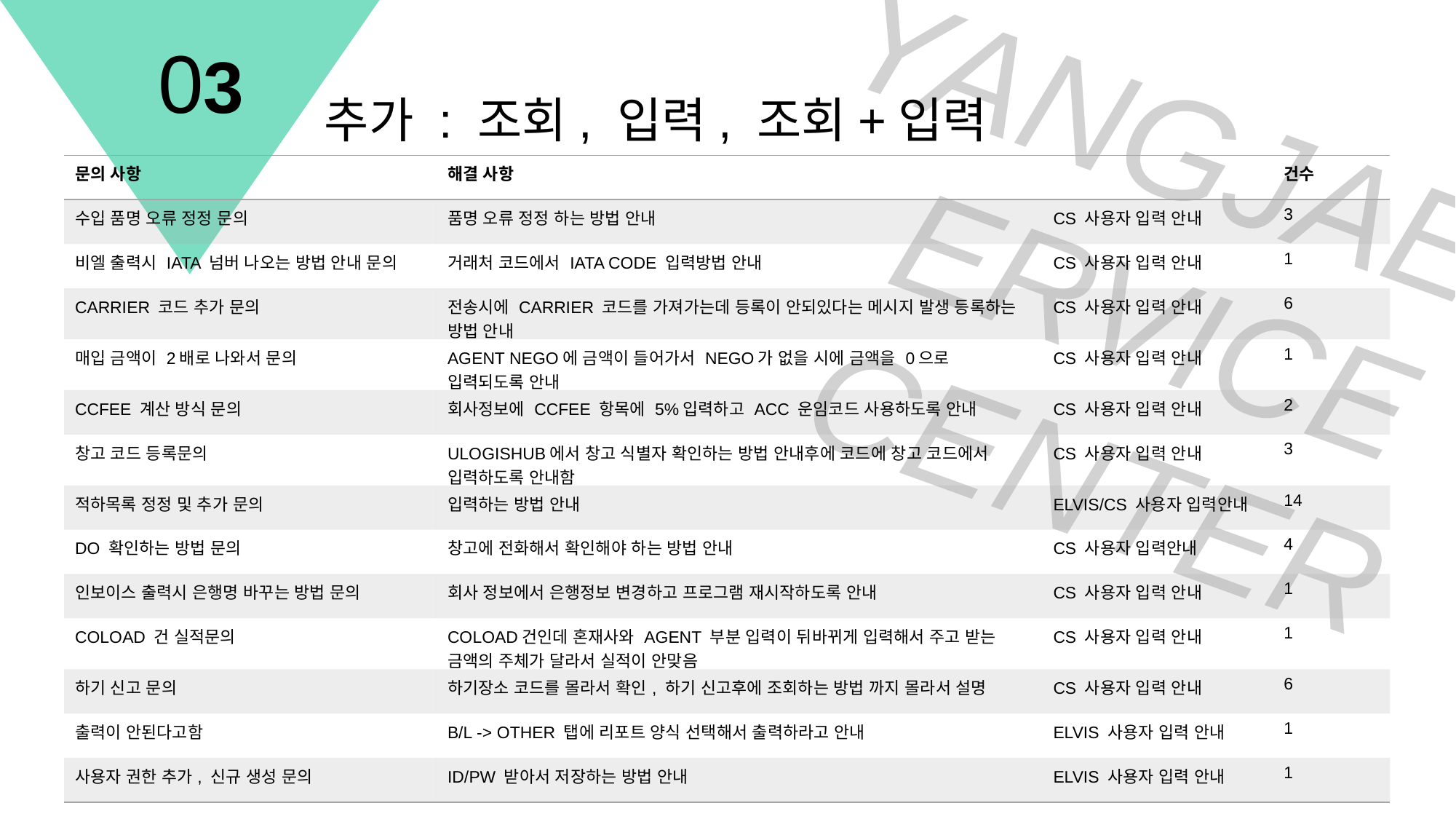

03
YANGJAESERVICE
CENTER

추가 : 조회, 입력, 조회+입력
| 문의 사항 | 해결 사항 |  | 건수 |
| --- | --- | --- | --- |
| 수입 품명 오류 정정 문의 | 품명 오류 정정 하는 방법 안내 | CS 사용자 입력 안내 | 3 |
| 비엘 출력시 IATA 넘버 나오는 방법 안내 문의 | 거래처 코드에서 IATA CODE 입력방법 안내 | CS 사용자 입력 안내 | 1 |
| CARRIER 코드 추가 문의 | 전송시에 CARRIER 코드를 가져가는데 등록이 안되있다는 메시지 발생 등록하는 방법 안내 | CS 사용자 입력 안내 | 6 |
| 매입 금액이 2배로 나와서 문의 | AGENT NEGO에 금액이 들어가서 NEGO가 없을 시에 금액을 0으로 입력되도록 안내 | CS 사용자 입력 안내 | 1 |
| CCFEE 계산 방식 문의 | 회사정보에 CCFEE 항목에 5%입력하고 ACC 운임코드 사용하도록 안내 | CS 사용자 입력 안내 | 2 |
| 창고 코드 등록문의 | ULOGISHUB에서 창고 식별자 확인하는 방법 안내후에 코드에 창고 코드에서 입력하도록 안내함 | CS 사용자 입력 안내 | 3 |
| 적하목록 정정 및 추가 문의 | 입력하는 방법 안내 | ELVIS/CS 사용자 입력안내 | 14 |
| DO 확인하는 방법 문의 | 창고에 전화해서 확인해야 하는 방법 안내 | CS 사용자 입력안내 | 4 |
| 인보이스 출력시 은행명 바꾸는 방법 문의 | 회사 정보에서 은행정보 변경하고 프로그램 재시작하도록 안내 | CS 사용자 입력 안내 | 1 |
| COLOAD 건 실적문의 | COLOAD건인데 혼재사와 AGENT 부분 입력이 뒤바뀌게 입력해서 주고 받는 금액의 주체가 달라서 실적이 안맞음 | CS 사용자 입력 안내 | 1 |
| 하기 신고 문의 | 하기장소 코드를 몰라서 확인, 하기 신고후에 조회하는 방법 까지 몰라서 설명 | CS 사용자 입력 안내 | 6 |
| 출력이 안된다고함 | B/L -> OTHER 탭에 리포트 양식 선택해서 출력하라고 안내 | ELVIS 사용자 입력 안내 | 1 |
| 사용자 권한 추가, 신규 생성 문의 | ID/PW 받아서 저장하는 방법 안내 | ELVIS 사용자 입력 안내 | 1 |